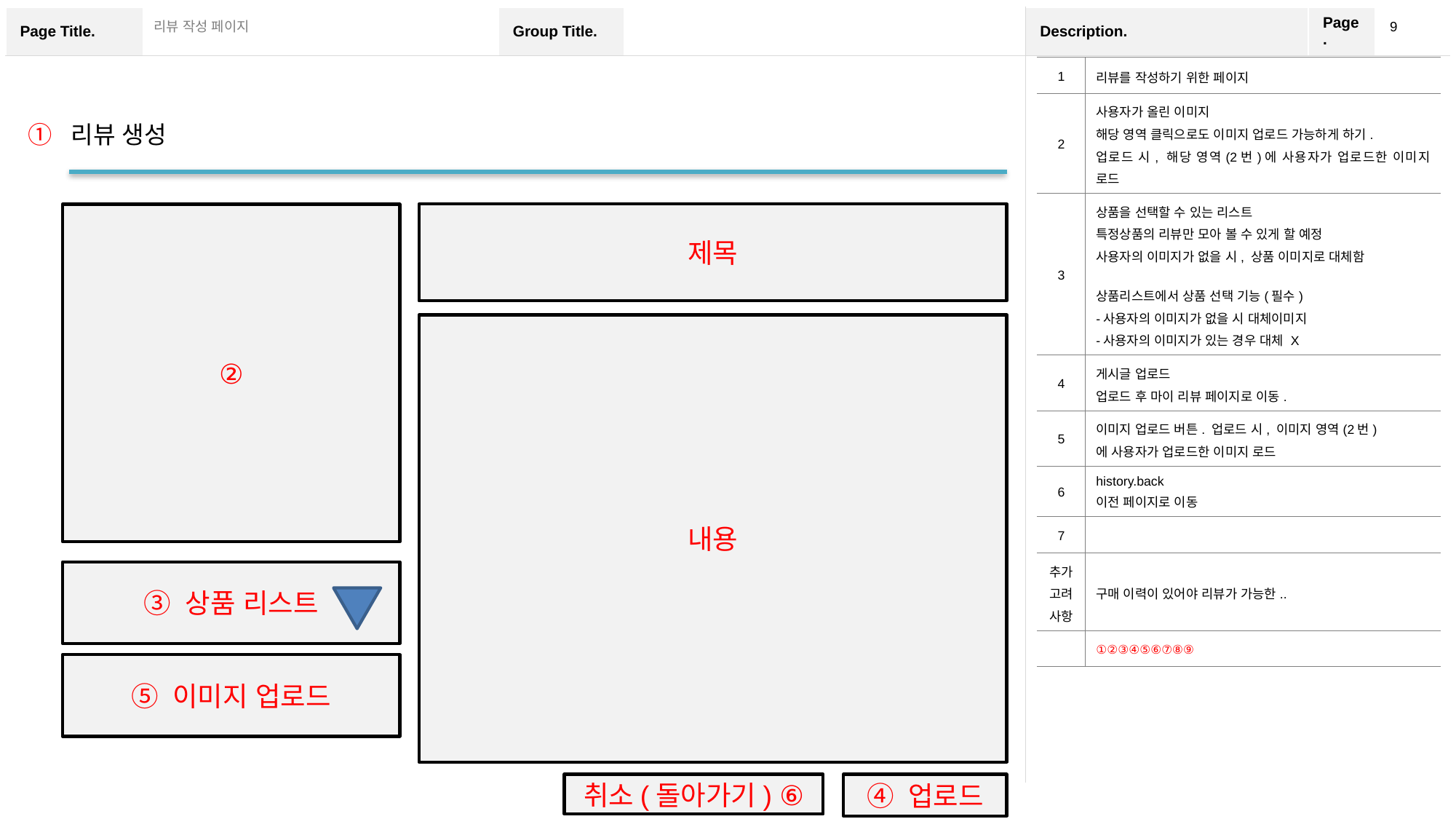

9
리뷰 작성 페이지

| 1 | 리뷰를 작성하기 위한 페이지 |
| --- | --- |
| 2 | 사용자가 올린 이미지 해당 영역 클릭으로도 이미지 업로드 가능하게 하기. 업로드 시, 해당 영역(2번)에 사용자가 업로드한 이미지 로드 |
| 3 | 상품을 선택할 수 있는 리스트 특정상품의 리뷰만 모아 볼 수 있게 할 예정 사용자의 이미지가 없을 시, 상품 이미지로 대체함 상품리스트에서 상품 선택 기능(필수) -사용자의 이미지가 없을 시 대체이미지 -사용자의 이미지가 있는 경우 대체 X |
| 4 | 게시글 업로드 업로드 후 마이 리뷰 페이지로 이동. |
| 5 | 이미지 업로드 버튼. 업로드 시, 이미지 영역(2번) 에 사용자가 업로드한 이미지 로드 |
| 6 | history.back 이전 페이지로 이동 |
| 7 |  |
| 추가 고려 사항 | 구매 이력이 있어야 리뷰가 가능한.. |
|  | ①②③④⑤⑥⑦⑧⑨ |
①  리뷰 생성
제목
②
내용
③ 상품 리스트

⑤ 이미지 업로드
취소(돌아가기) ⑥
④ 업로드